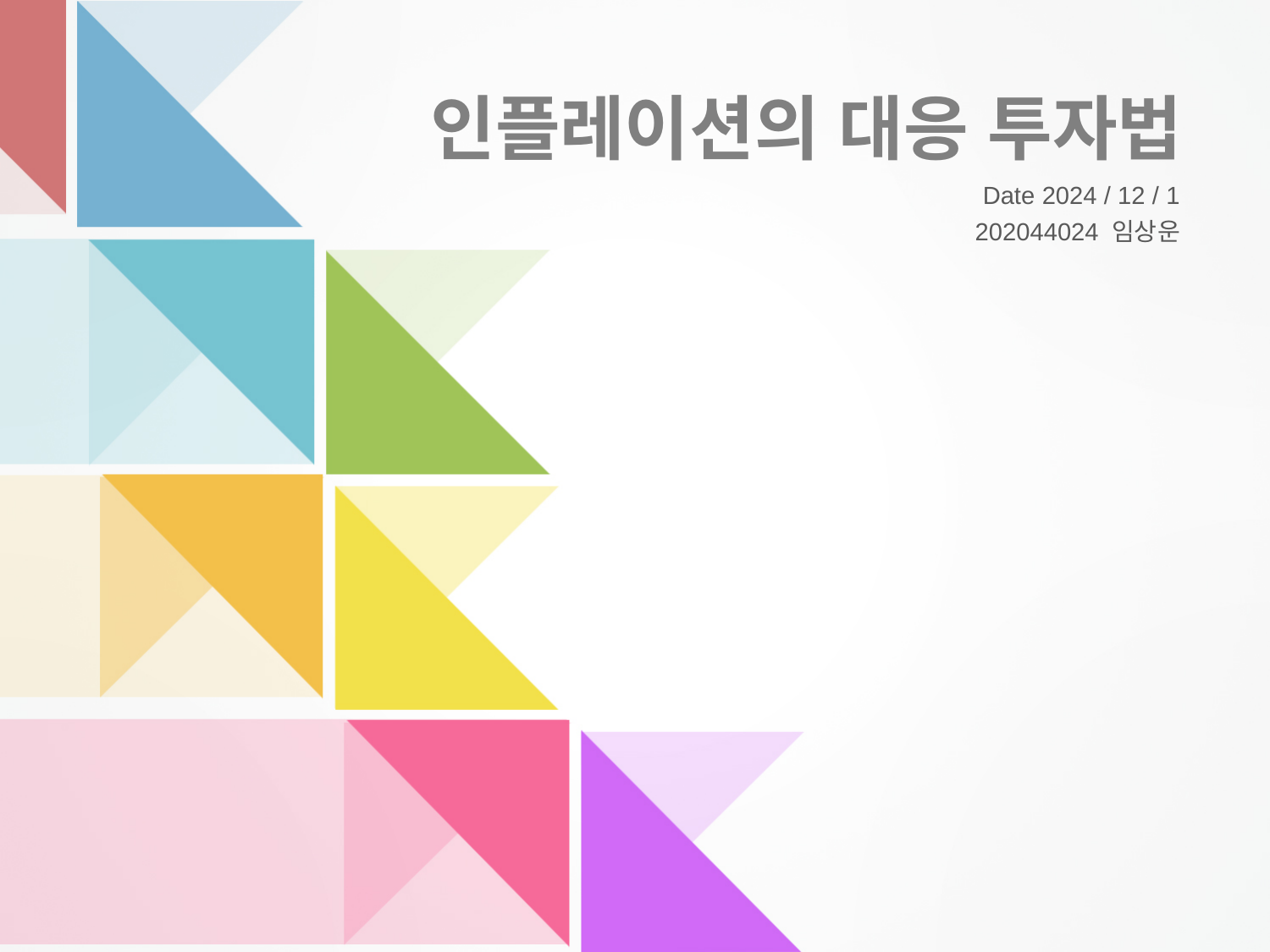

# 인플레이션의 대응 투자법
 Date 2024 / 12 / 1
202044024 임상운